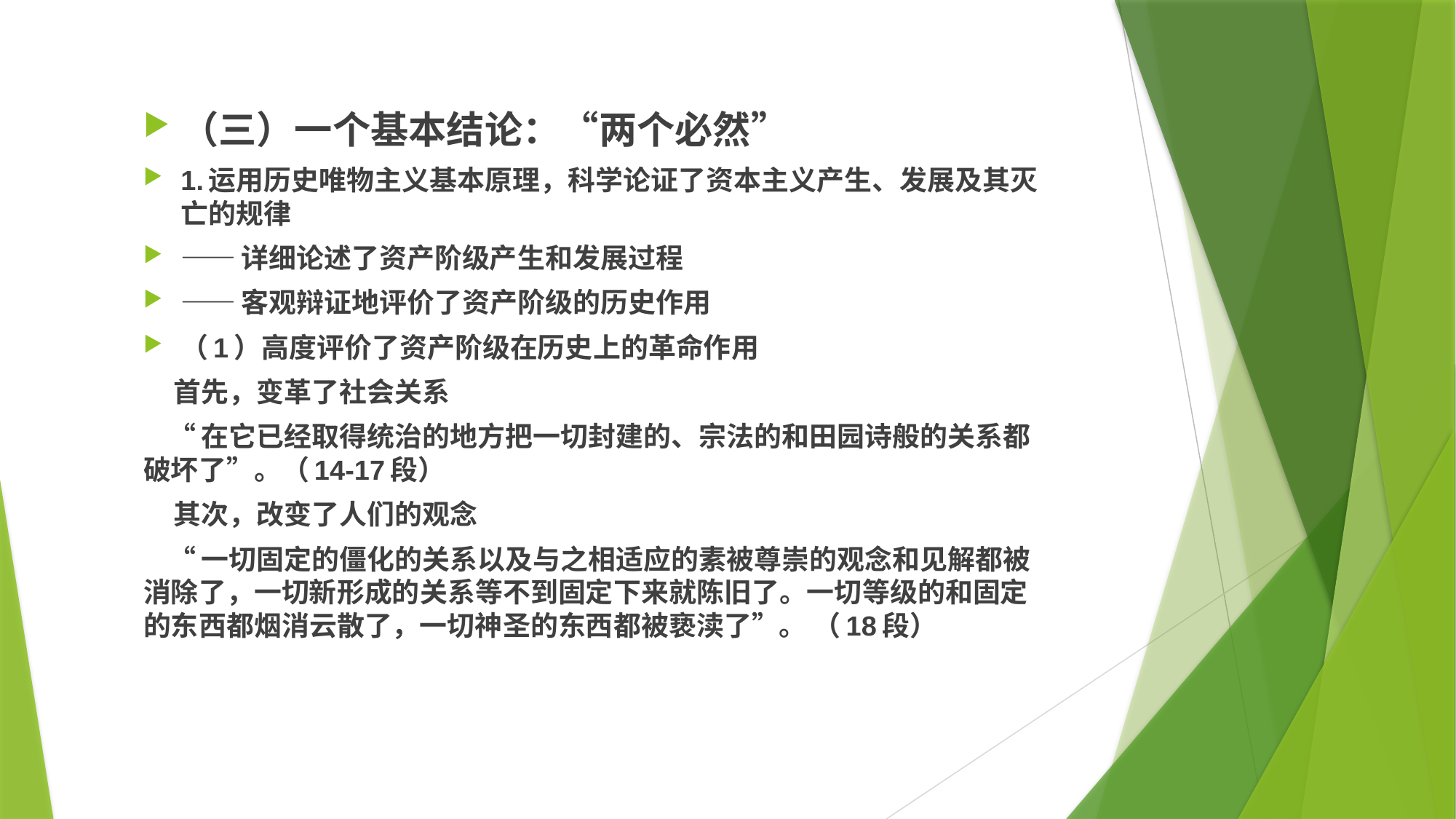

（三）一个基本结论：“两个必然”
1.运用历史唯物主义基本原理，科学论证了资本主义产生、发展及其灭亡的规律
——详细论述了资产阶级产生和发展过程
——客观辩证地评价了资产阶级的历史作用
（1）高度评价了资产阶级在历史上的革命作用
    首先，变革了社会关系
    “在它已经取得统治的地方把一切封建的、宗法的和田园诗般的关系都破坏了”。（14-17段）
    其次，改变了人们的观念
    “一切固定的僵化的关系以及与之相适应的素被尊崇的观念和见解都被消除了，一切新形成的关系等不到固定下来就陈旧了。一切等级的和固定的东西都烟消云散了，一切神圣的东西都被亵渎了”。 （18段）